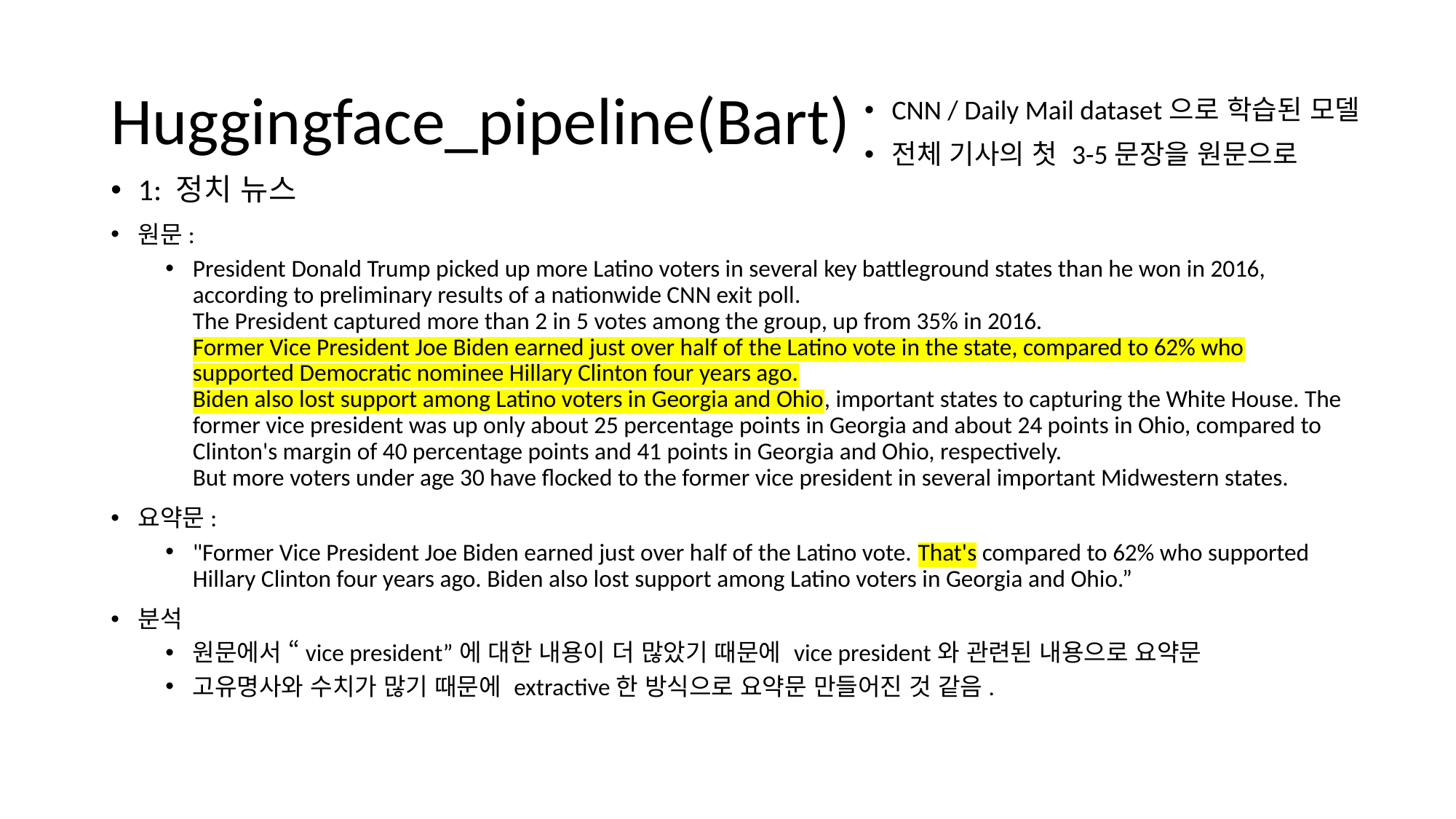

# Huggingface_pipeline(Bart)
CNN / Daily Mail dataset으로 학습된 모델
전체 기사의 첫 3-5문장을 원문으로
1: 정치 뉴스
원문:
President Donald Trump picked up more Latino voters in several key battleground states than he won in 2016, according to preliminary results of a nationwide CNN exit poll.
The President captured more than 2 in 5 votes among the group, up from 35% in 2016.
Former Vice President Joe Biden earned just over half of the Latino vote in the state, compared to 62% who supported Democratic nominee Hillary Clinton four years ago.
Biden also lost support among Latino voters in Georgia and Ohio, important states to capturing the White House. The former vice president was up only about 25 percentage points in Georgia and about 24 points in Ohio, compared to Clinton's margin of 40 percentage points and 41 points in Georgia and Ohio, respectively.
But more voters under age 30 have flocked to the former vice president in several important Midwestern states.
요약문:
"Former Vice President Joe Biden earned just over half of the Latino vote. That's compared to 62% who supported Hillary Clinton four years ago. Biden also lost support among Latino voters in Georgia and Ohio.”
분석
원문에서 “vice president”에 대한 내용이 더 많았기 때문에 vice president와 관련된 내용으로 요약문
고유명사와 수치가 많기 때문에 extractive한 방식으로 요약문 만들어진 것 같음.